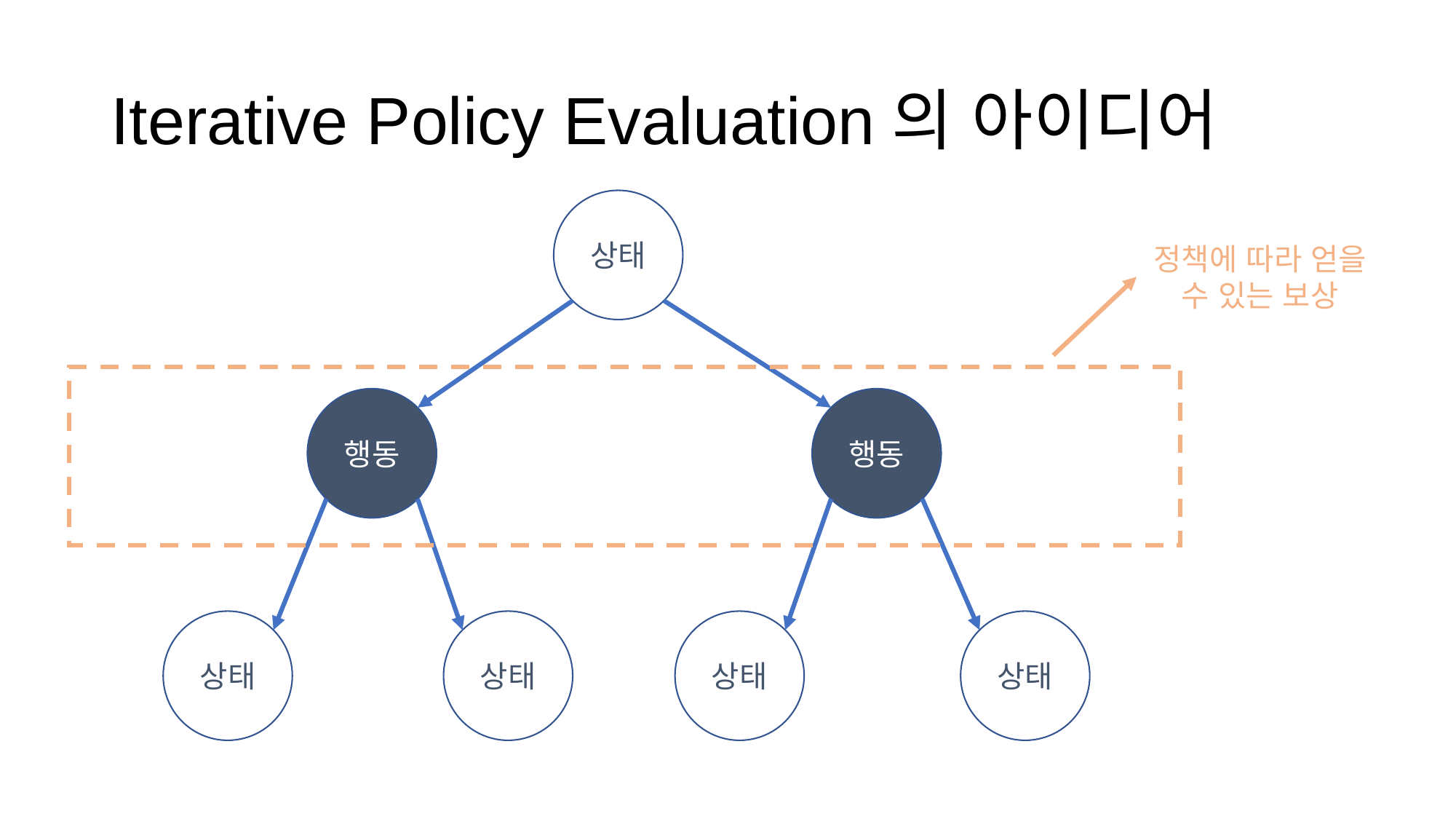

# Iterative Policy Evaluation의 아이디어
상태
정책에 따라 얻을 수 있는 보상

행동
행동
상태
상태
상태
상태